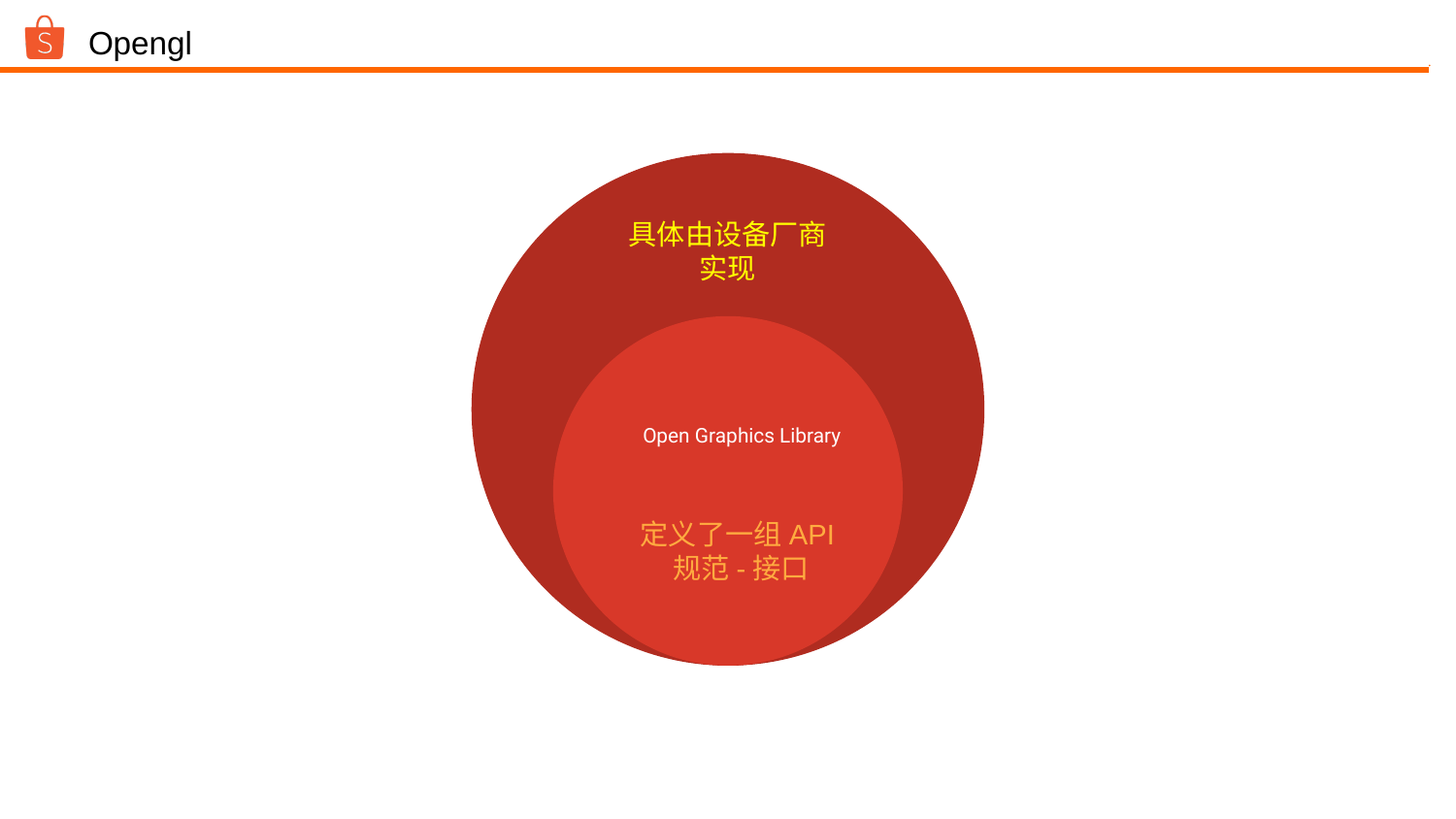

# Opengl

具体由设备厂商实现

Open Graphics Library
定义了一组API规范-接口